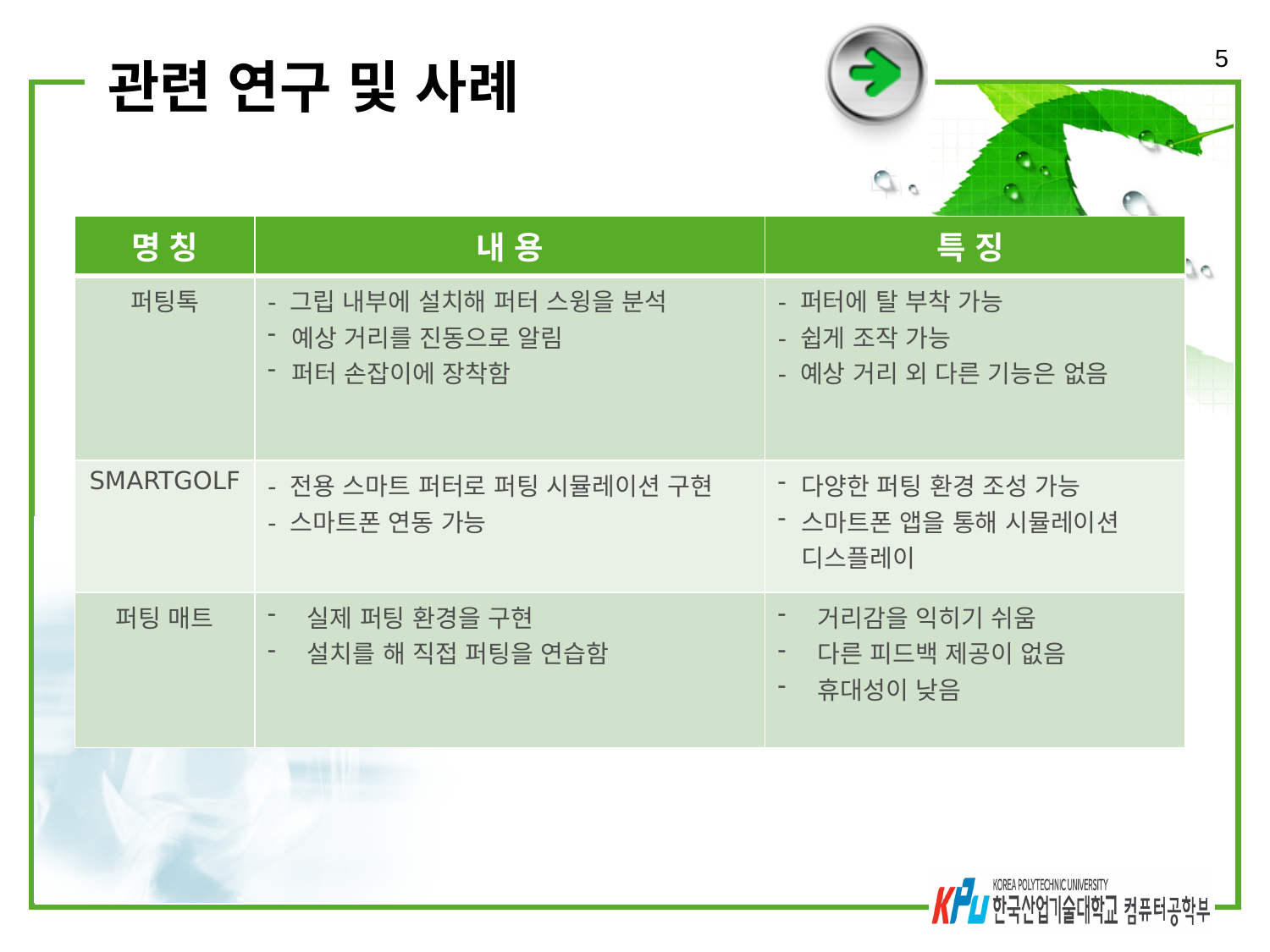

5
# 관련 연구 및 사례
| 명 칭 | 내 용 | 특 징 |
| --- | --- | --- |
| 퍼팅톡 | - 그립 내부에 설치해 퍼터 스윙을 분석 예상 거리를 진동으로 알림 퍼터 손잡이에 장착함 | - 퍼터에 탈 부착 가능 - 쉽게 조작 가능 - 예상 거리 외 다른 기능은 없음 |
| SMARTGOLF | - 전용 스마트 퍼터로 퍼팅 시뮬레이션 구현 - 스마트폰 연동 가능 | 다양한 퍼팅 환경 조성 가능 스마트폰 앱을 통해 시뮬레이션 디스플레이 |
| 퍼팅 매트 | 실제 퍼팅 환경을 구현 설치를 해 직접 퍼팅을 연습함 | 거리감을 익히기 쉬움 다른 피드백 제공이 없음 휴대성이 낮음 |